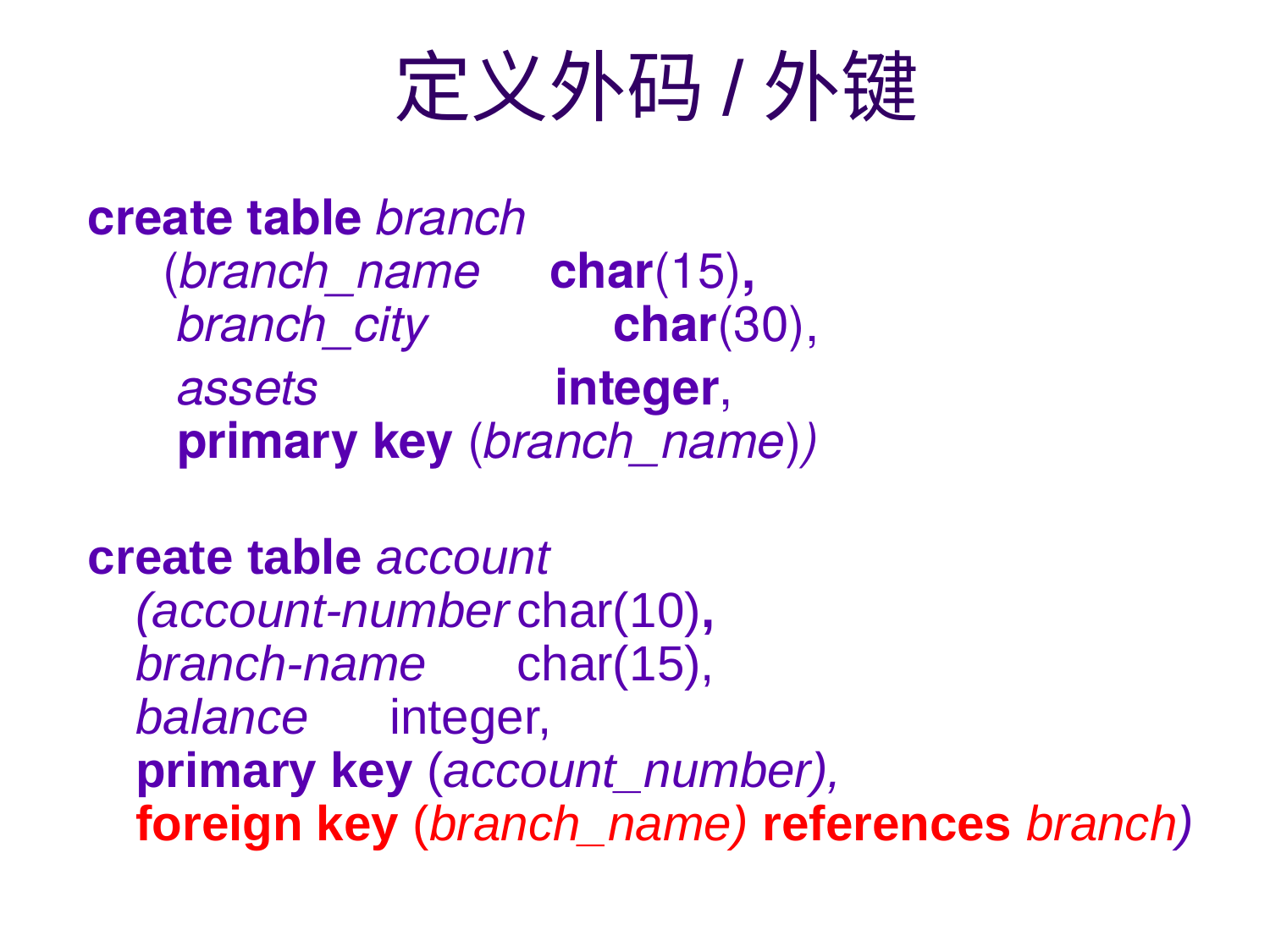

# 定义外码/外键
create table branch
  (branch_name     char(15),
   branch_city	       char(30),
	   assets	            integer,
   primary key (branch_name))
create table account
(account-number	char(10),
branch-name	char(15),
balance	integer,
primary key (account_number),
foreign key (branch_name) references branch)